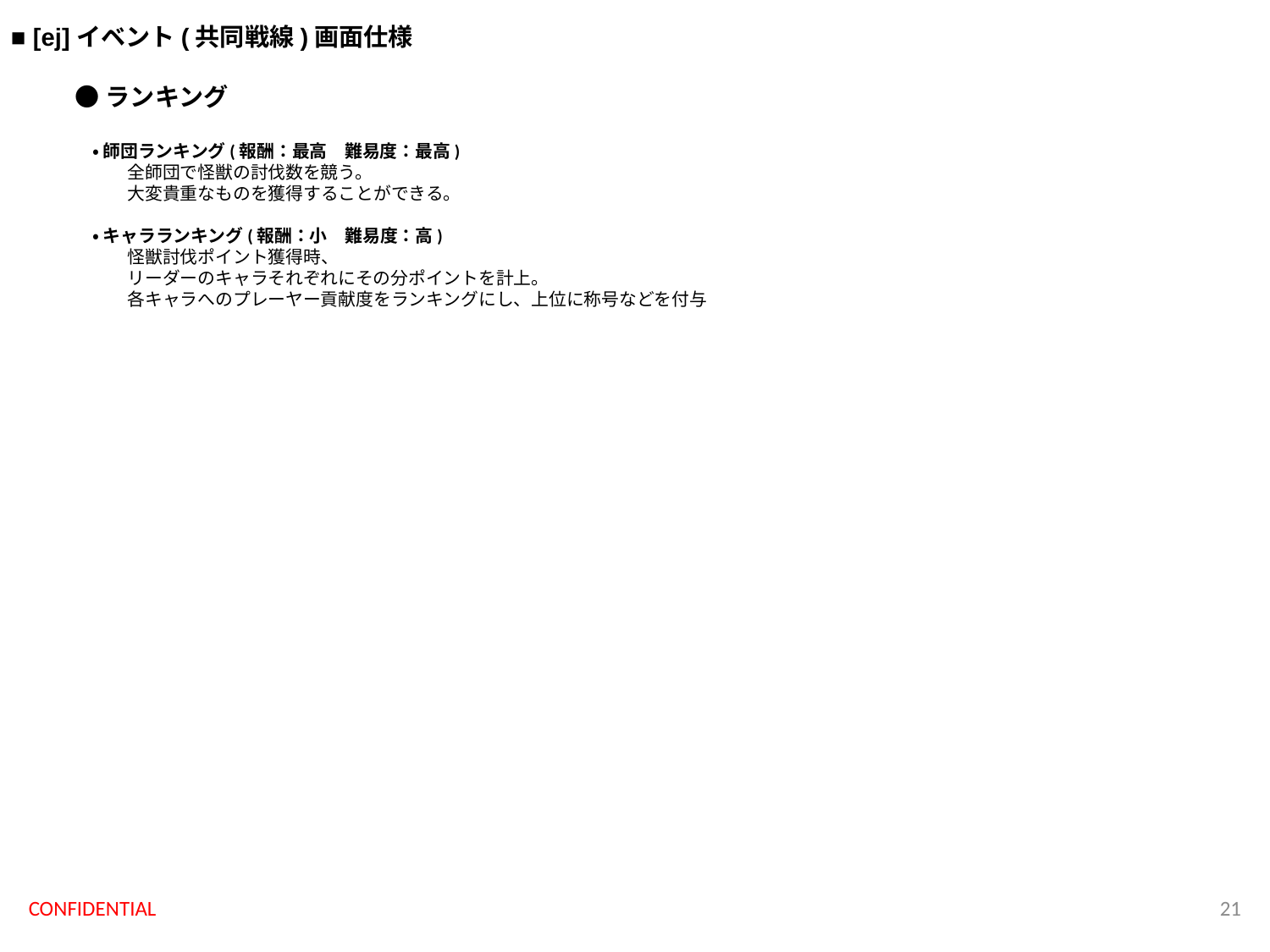

■ [ej]イベント(共同戦線)画面仕様
●ランキング

　・ 師団ランキング(報酬：最高　難易度：最高)
　　　全師団で怪獣の討伐数を競う。
　　　大変貴重なものを獲得することができる。

　・ キャラランキング(報酬：小　難易度：高)
　　　怪獣討伐ポイント獲得時、
　　　リーダーのキャラそれぞれにその分ポイントを計上。
　　　各キャラへのプレーヤー貢献度をランキングにし、上位に称号などを付与

CONFIDENTIAL
21